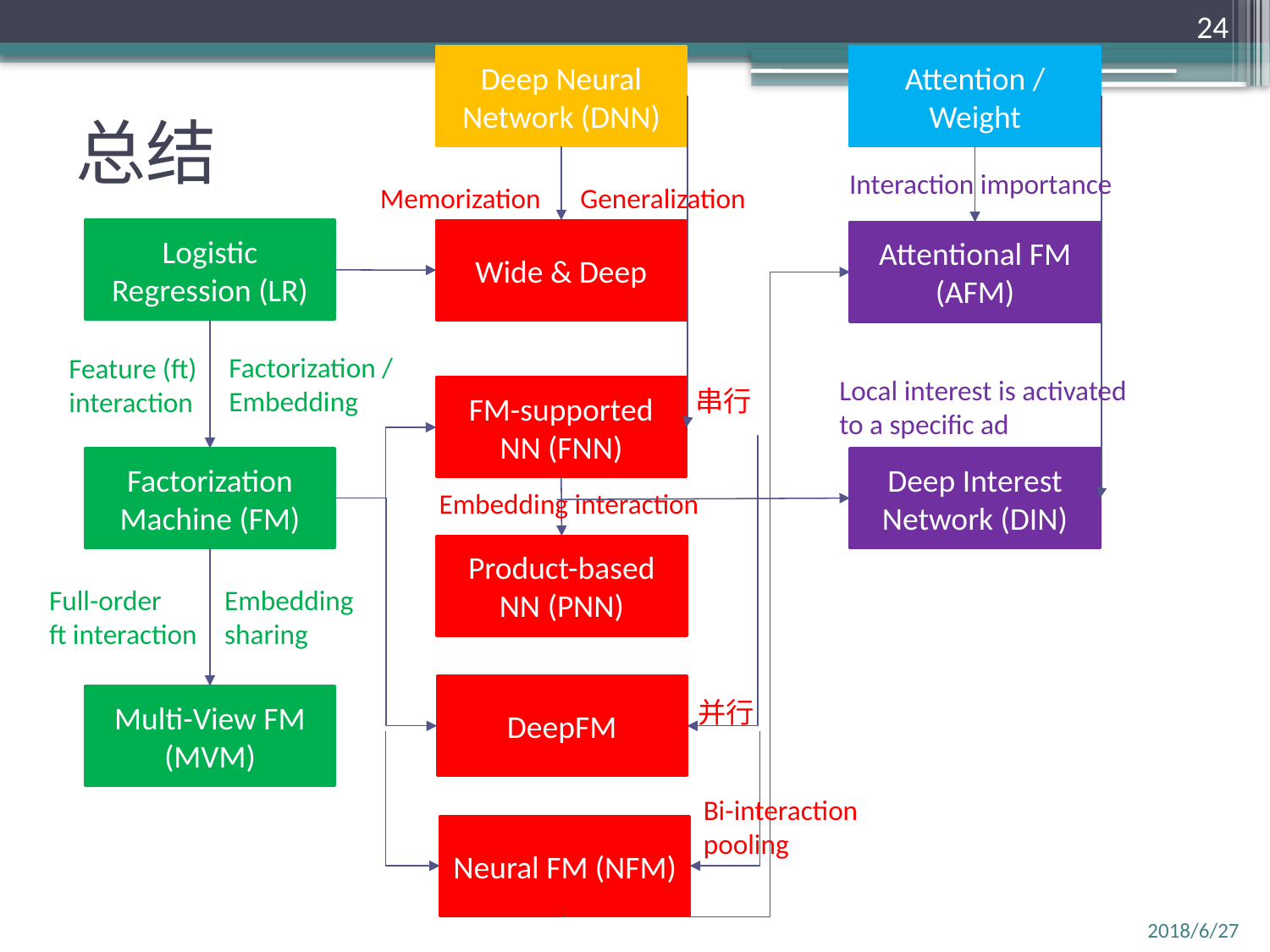

24
Deep Neural Network (DNN)
Attention / Weight
# 总结
Interaction importance
Generalization
Memorization
Logistic Regression (LR)
Wide & Deep
Attentional FM (AFM)
Factorization /
Embedding
Feature (ft)
interaction
Local interest is activated
to a specific ad
FM-supported NN (FNN)
串行
Factorization Machine (FM)
Deep Interest Network (DIN)
Embedding interaction
Product-based NN (PNN)
Full-order
ft interaction
Embedding
sharing
DeepFM
Multi-View FM (MVM)
并行
Bi-interaction
pooling
Neural FM (NFM)
2018/6/27